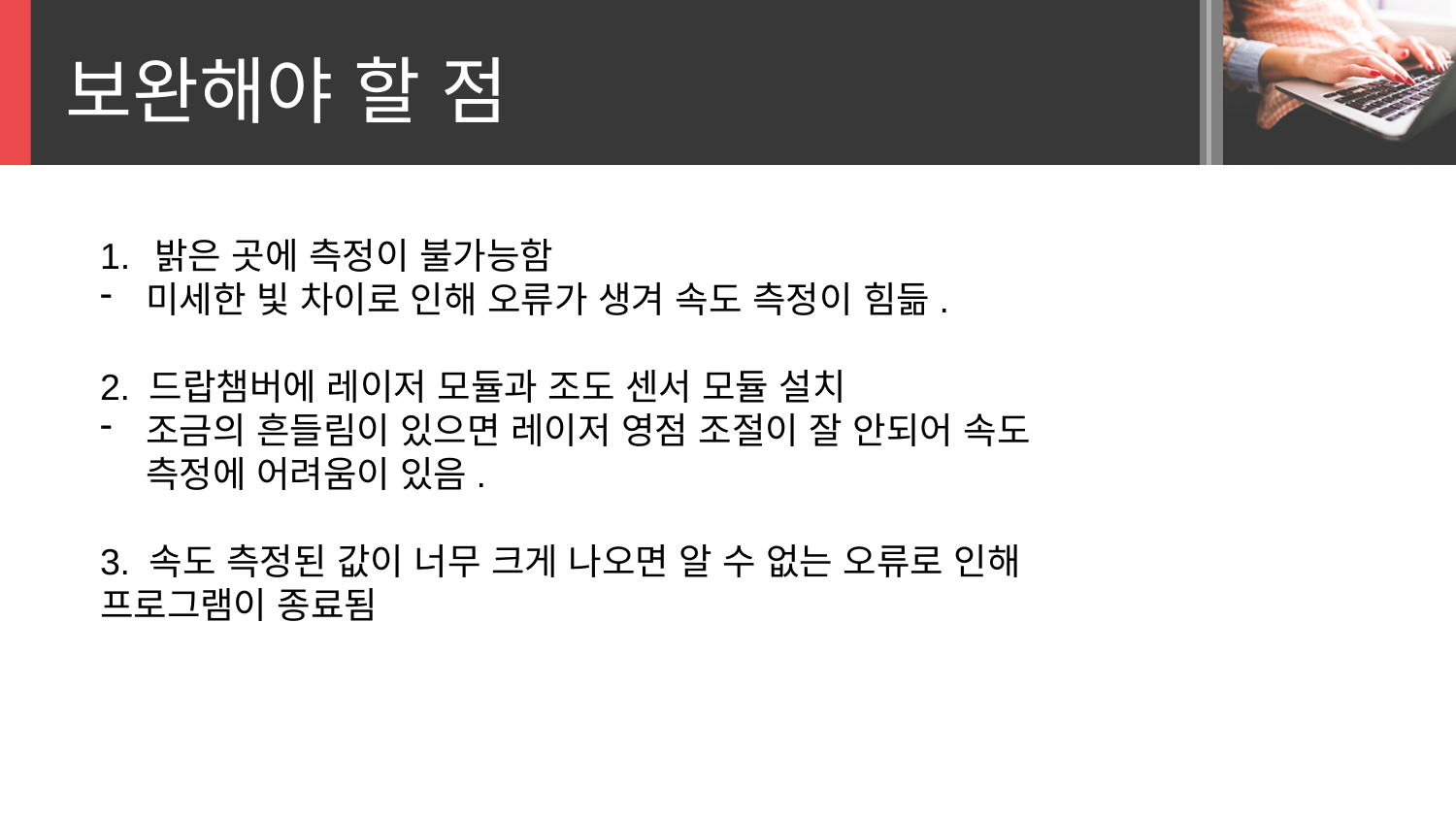

보완해야 할 점
밝은 곳에 측정이 불가능함
미세한 빛 차이로 인해 오류가 생겨 속도 측정이 힘듦.

2. 드랍챔버에 레이저 모듈과 조도 센서 모듈 설치
조금의 흔들림이 있으면 레이저 영점 조절이 잘 안되어 속도 측정에 어려움이 있음.

3. 속도 측정된 값이 너무 크게 나오면 알 수 없는 오류로 인해 프로그램이 종료됨